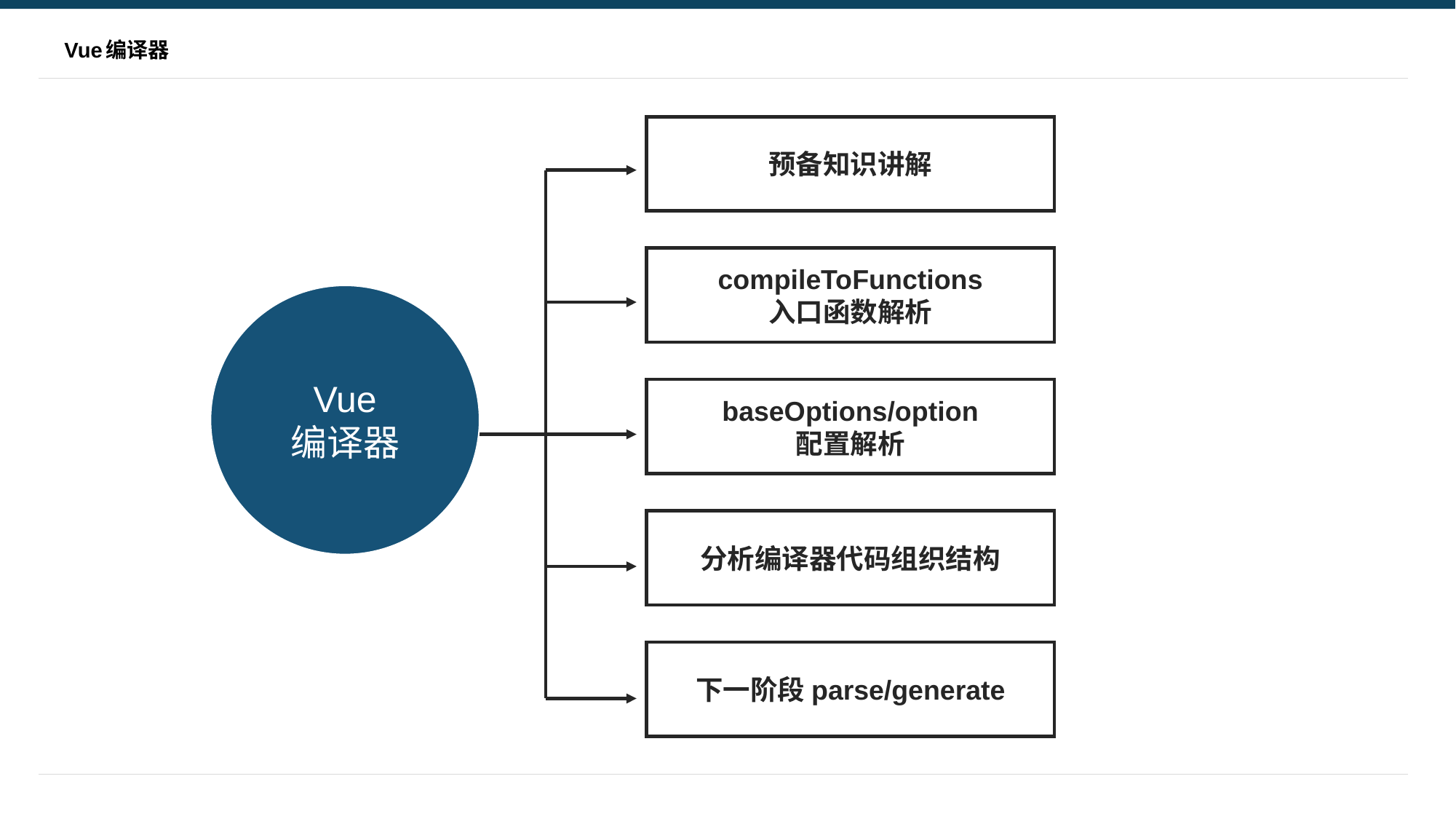

# Vue编译器
预备知识讲解
compileToFunctions
入口函数解析
Vue
编译器
baseOptions/option
配置解析
分析编译器代码组织结构
下一阶段parse/generate